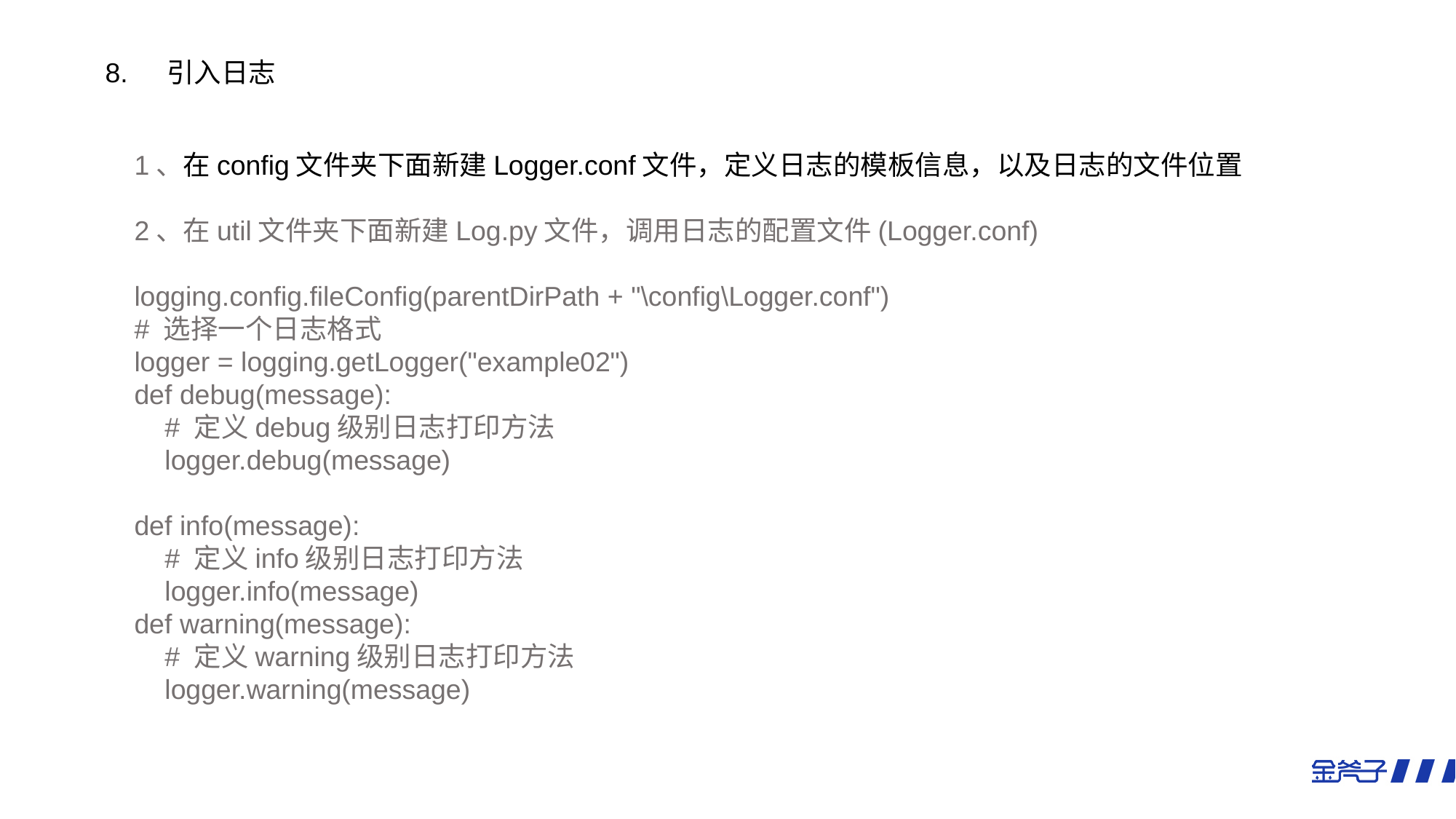

引入日志
1、在config文件夹下面新建Logger.conf文件，定义日志的模板信息，以及日志的文件位置

2、在util文件夹下面新建Log.py文件，调用日志的配置文件(Logger.conf)

logging.config.fileConfig(parentDirPath + "\config\Logger.conf")
# 选择一个日志格式
logger = logging.getLogger("example02")
def debug(message):
    # 定义debug级别日志打印方法
    logger.debug(message)

def info(message):
    # 定义info级别日志打印方法
    logger.info(message)
def warning(message):
    # 定义warning级别日志打印方法
    logger.warning(message)